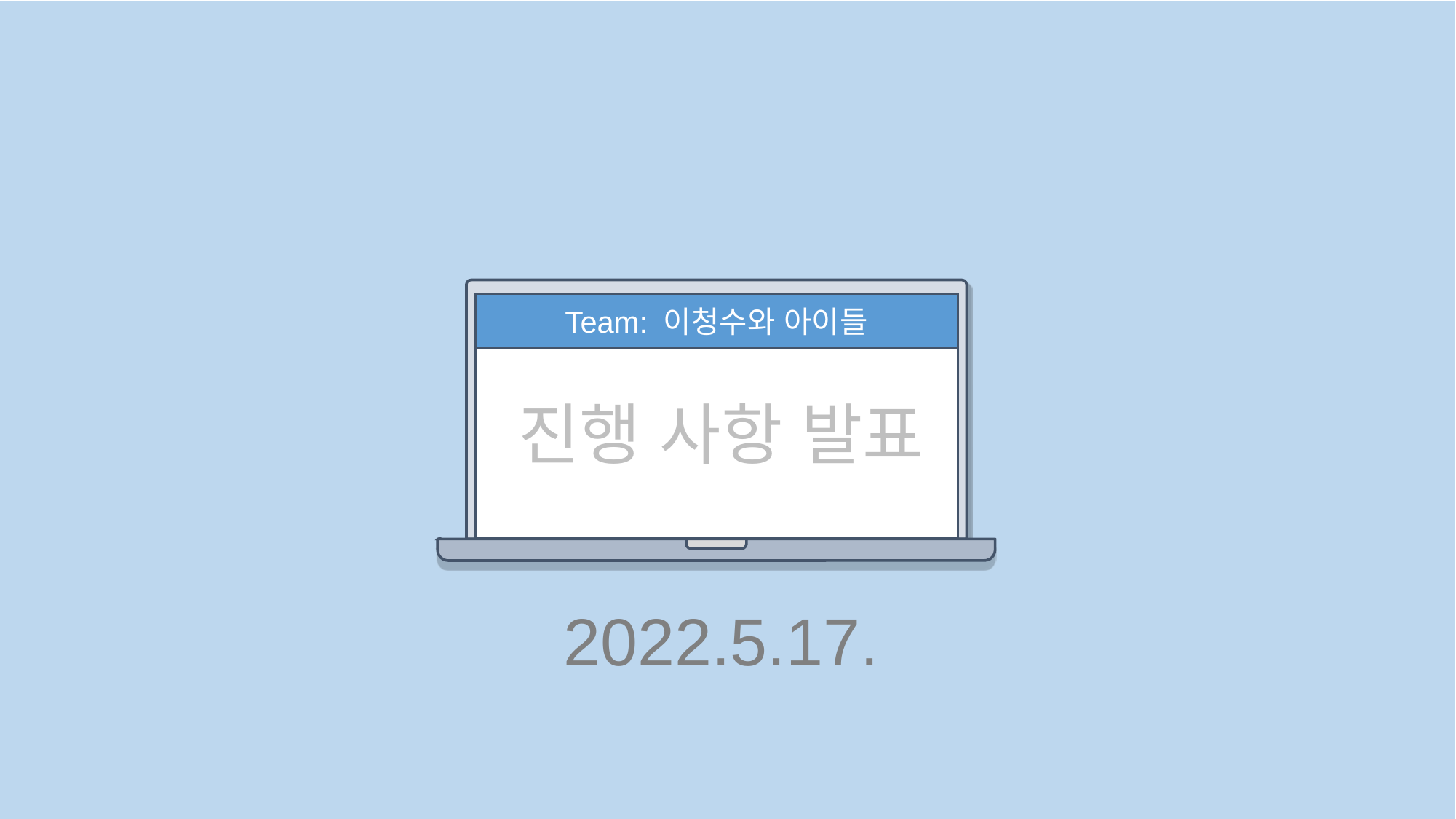

Team: 이청수와 아이들
진행 사항 발표

2022.5.17.